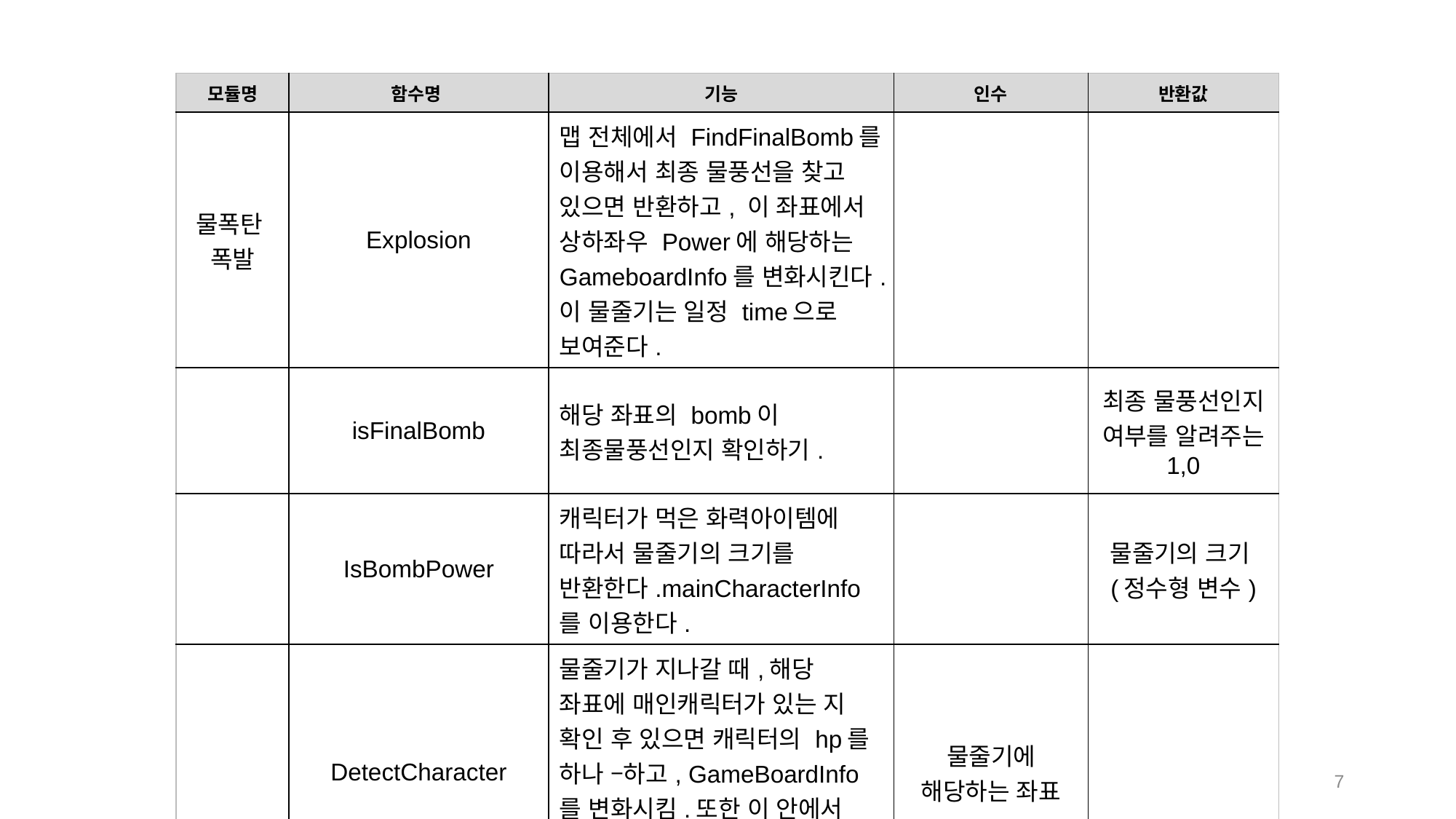

| 모듈명 | 함수명 | 기능 | 인수 | 반환값 |
| --- | --- | --- | --- | --- |
| 물폭탄 폭발 | Explosion | 맵 전체에서 FindFinalBomb를 이용해서 최종 물풍선을 찾고 있으면 반환하고, 이 좌표에서 상하좌우 Power에 해당하는 GameboardInfo를 변화시킨다. 이 물줄기는 일정 time으로 보여준다. |  |  |
|  | isFinalBomb | 해당 좌표의 bomb이 최종물풍선인지 확인하기. |  | 최종 물풍선인지 여부를 알려주는 1,0 |
|  | IsBombPower | 캐릭터가 먹은 화력아이템에 따라서 물줄기의 크기를 반환한다.mainCharacterInfo를 이용한다. |  | 물줄기의 크기(정수형 변수) |
|  | DetectCharacter | 물줄기가 지나갈 때,해당 좌표에 매인캐릭터가 있는 지 확인 후 있으면 캐릭터의 hp를 하나 –하고, GameBoardInfo를 변화시킴.또한 이 안에서 물줄기와 npc의 충돌검사를 진행. | 물줄기에 해당하는 좌표 |  |
7